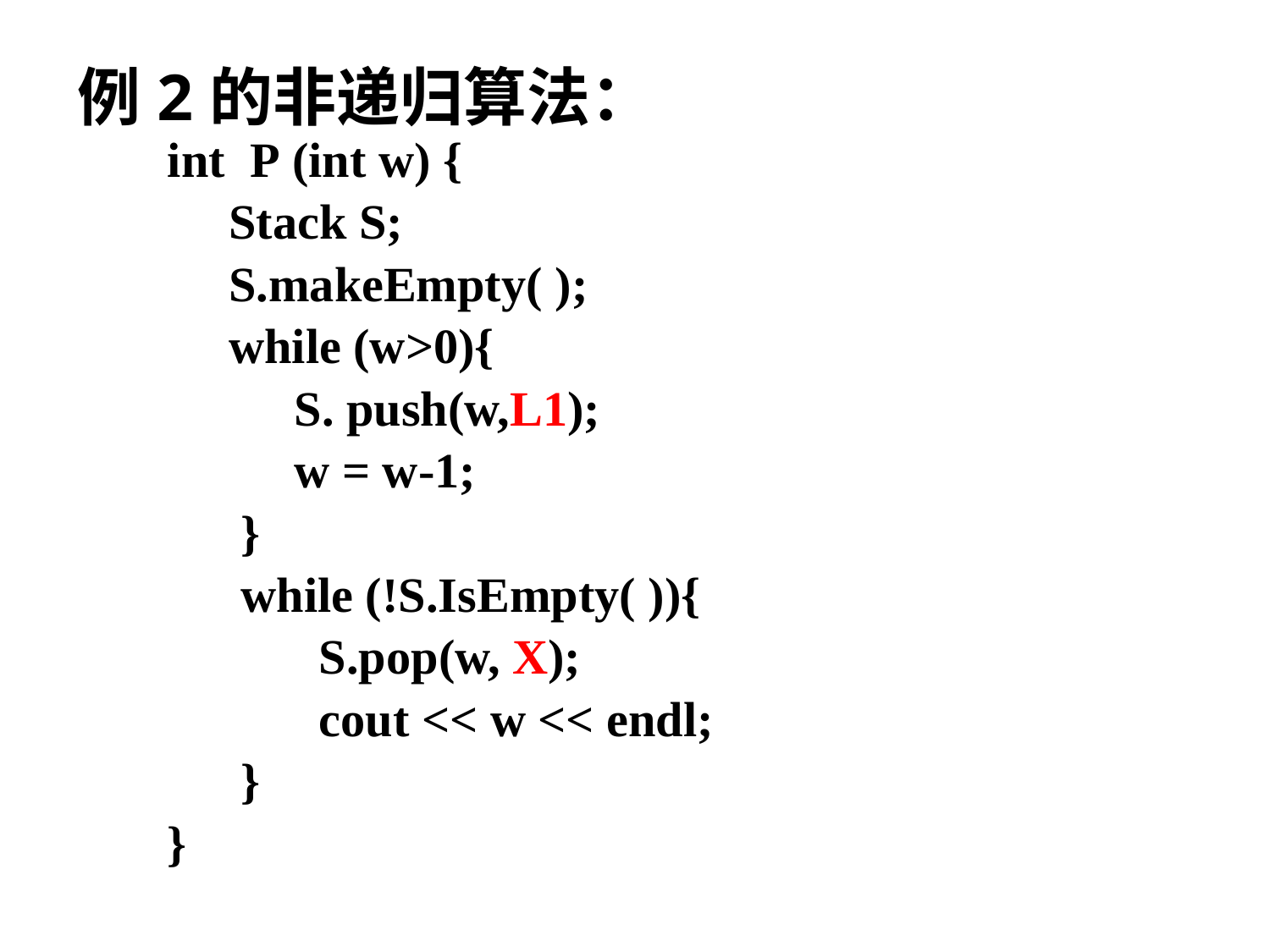

例2的非递归算法：
int  P (int w) {
     Stack S;
     S.makeEmpty( );
     while (w>0){
	S. push(w,L1);
	w = w-1;
      }
      while (!S.IsEmpty( )){
	  S.pop(w, X);
	  cout << w << endl;
      }
}